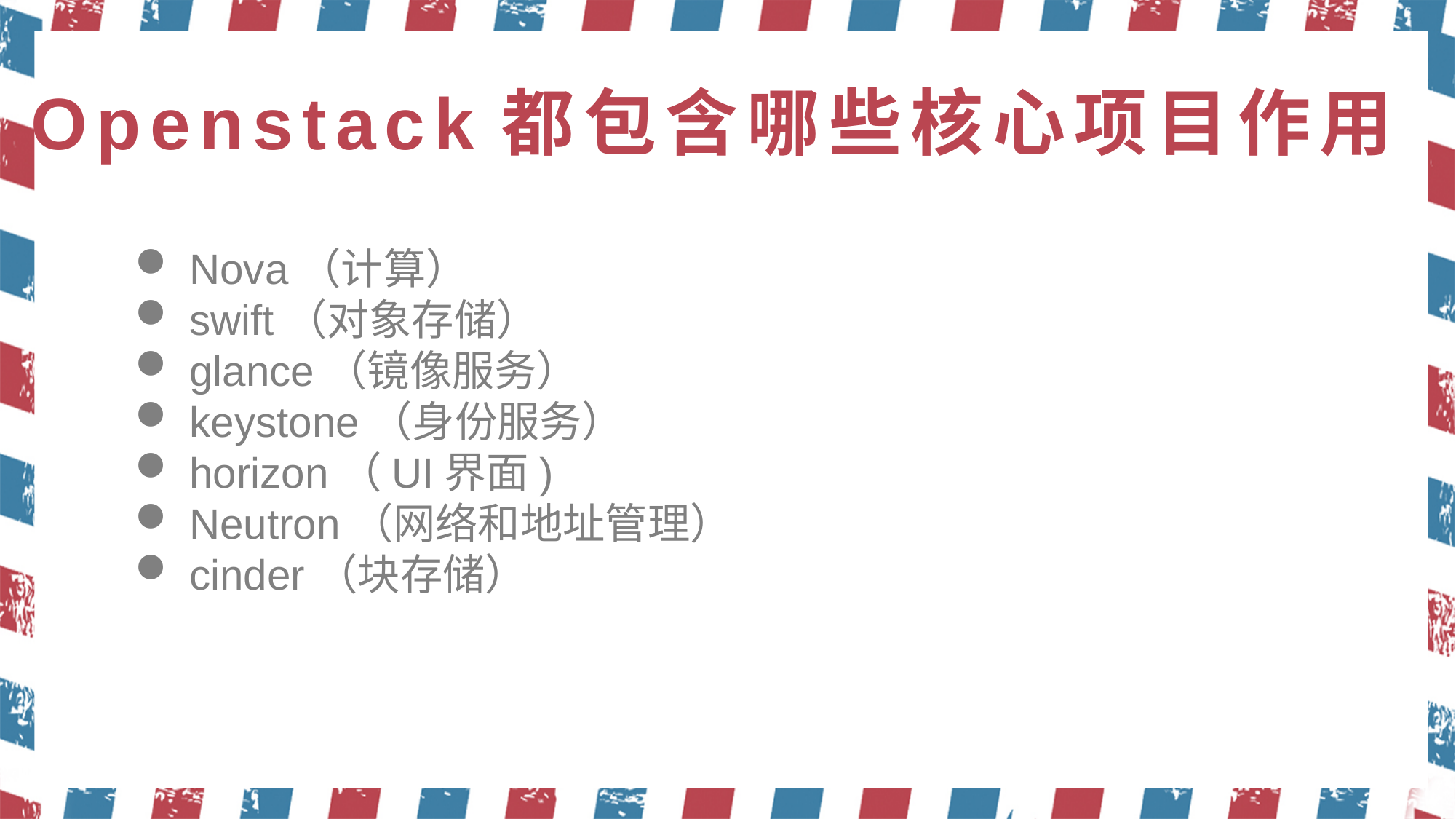

Openstack都包含哪些核心项目作用
Nova（计算）
swift（对象存储）
glance（镜像服务）
keystone（身份服务）
horizon（UI界面)
Neutron（网络和地址管理）
cinder（块存储）